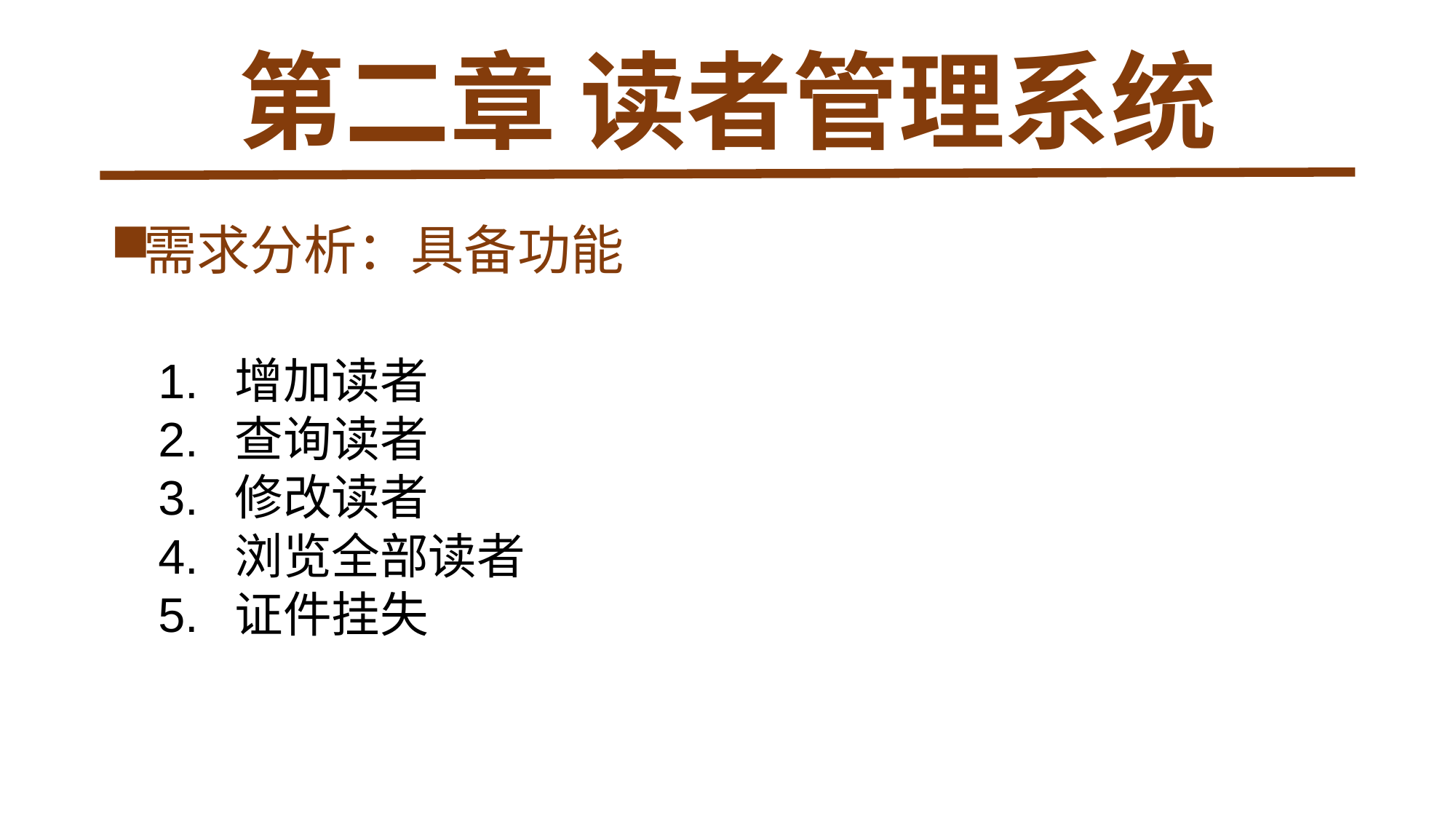

# 第二章 读者管理系统
需求分析：具备功能

增加读者
查询读者
修改读者
浏览全部读者
证件挂失